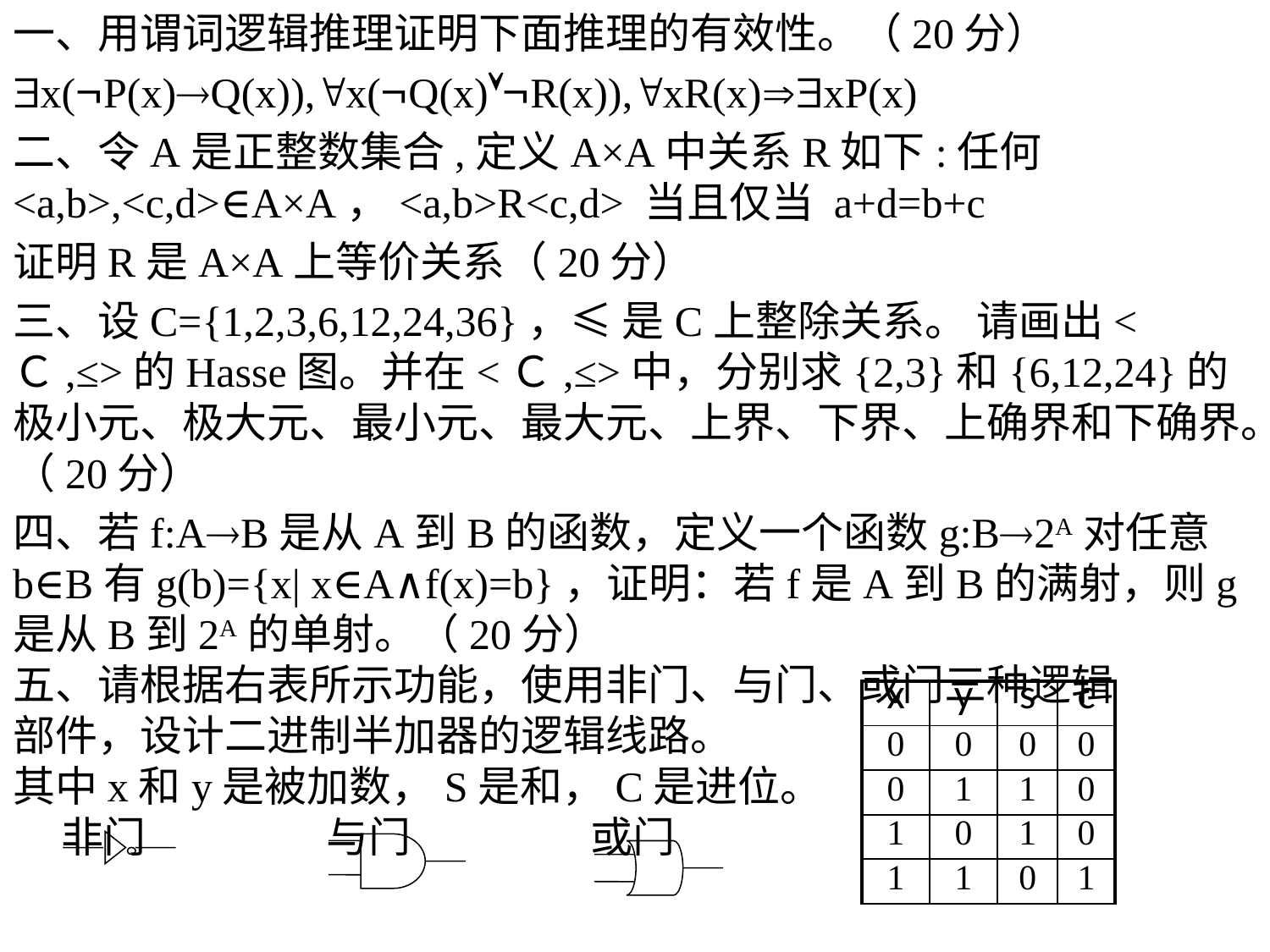

一、用谓词逻辑推理证明下面推理的有效性。（20分）
∃x(¬P(x)→Q(x)),∀x(¬Q(x)∨¬R(x)),∀xR(x)⇒∃xP(x)
二、令A是正整数集合,定义A×A中关系R如下:任何<a,b>,<c,d>∈A×A，<a,b>R<c,d> 当且仅当 a+d=b+c
证明R是A×A上等价关系（20分）
三、设C={1,2,3,6,12,24,36}，≤ 是C上整除关系。 请画出<Ｃ,≤>的Hasse图。并在<Ｃ,≤>中，分别求{2,3}和{6,12,24}的极小元、极大元、最小元、最大元、上界、下界、上确界和下确界。（20分）
四、若f:A→B是从A到B的函数，定义一个函数g:B→2A对任意b∈B有g(b)={x| x∈A∧f(x)=b}，证明：若f是A到B的满射，则g是从B到2A的单射。（20分）
五、请根据右表所示功能，使用非门、与门、或门三种逻辑
部件，设计二进制半加器的逻辑线路。
其中x和y是被加数，S是和，C是进位。
    非门                   与门                   或门

| x | y | s | c |
| --- | --- | --- | --- |
| 0 | 0 | 0 | 0 |
| 0 | 1 | 1 | 0 |
| 1 | 0 | 1 | 0 |
| 1 | 1 | 0 | 1 |